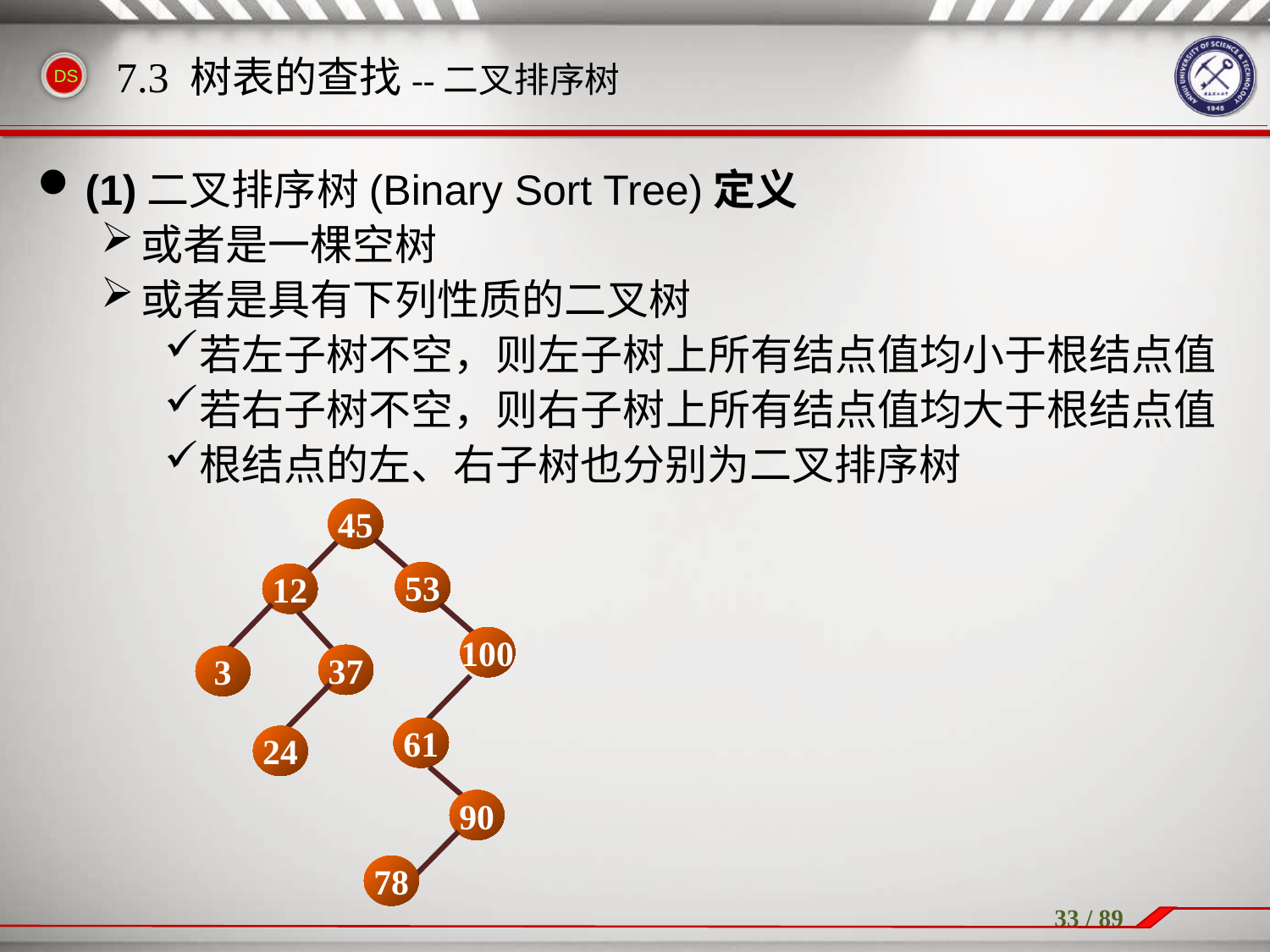

(1)二叉排序树(Binary Sort Tree)定义
或者是一棵空树
或者是具有下列性质的二叉树
若左子树不空，则左子树上所有结点值均小于根结点值
若右子树不空，则右子树上所有结点值均大于根结点值
根结点的左、右子树也分别为二叉排序树

7.3 树表的查找--二叉排序树
45

53
12

100
37
3

61
24

90

78